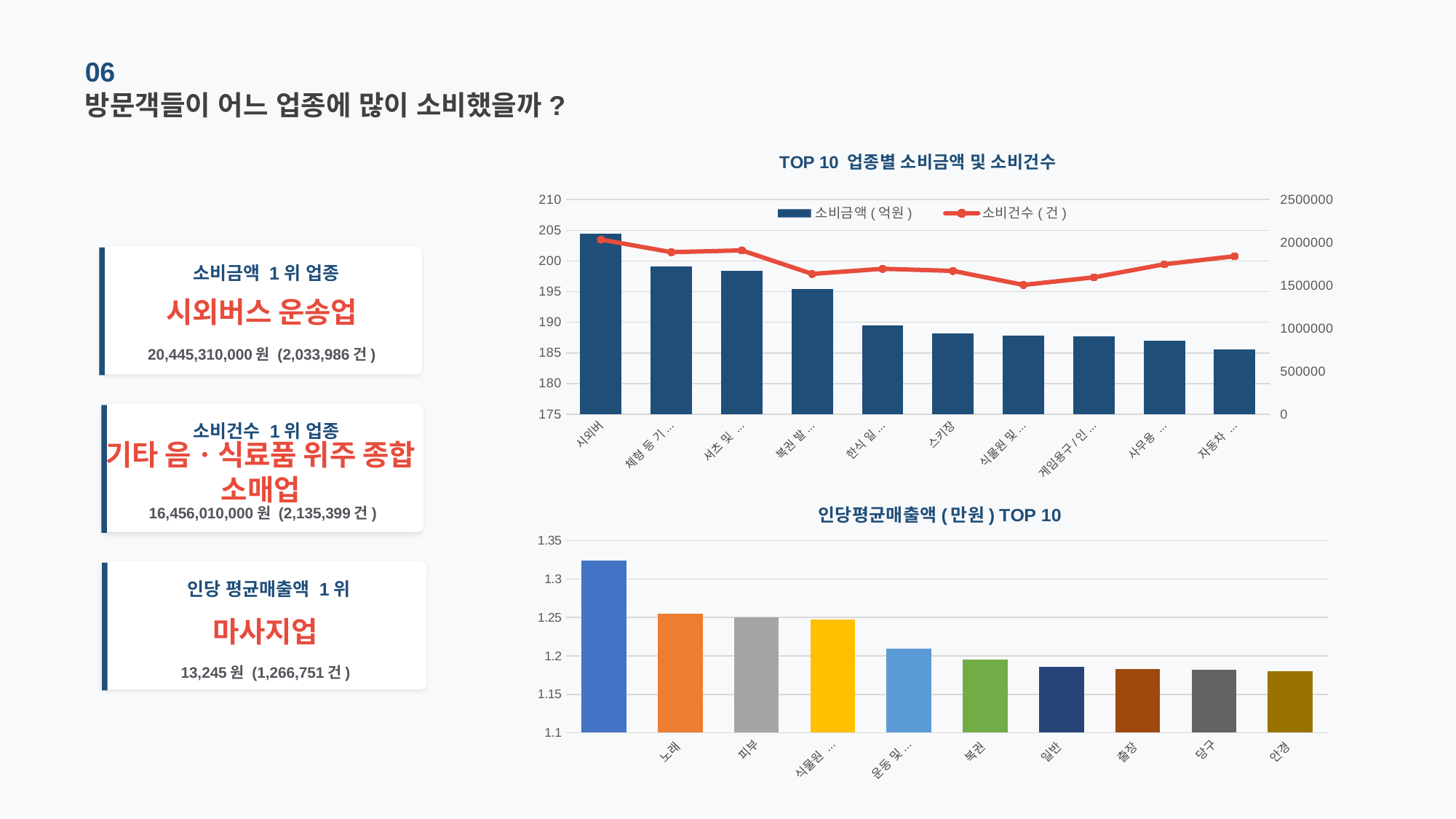

06
방문객들이 어느 업종에 많이 소비했을까?

### Chart: TOP 10 업종별 소비금액 및 소비건수

| Category | 소비금액(억원) | 소비건수(건) |
|---|---|---|
| 시외버스 운송업 | 204.4531 | 2033986.0 |
| 체형 등 기타 신체 관리 서비스업 | 199.1467 | 1887116.0 |
| 셔츠 및 블라우스 소매업 | 198.4342 | 1908448.0 |
| 복권 발행 및 판매업 | 195.366 | 1634396.0 |
| 한식 일반 음식점업 | 189.4527 | 1694089.0 |
| 스키장 운영업 | 188.1823 | 1669220.0 |
| 식물원 및 동물원 운영업 | 187.8736 | 1506035.0 |
| 게임용구/인형 및 장난감 소매업 | 187.705 | 1594648.0 |
| 사무용 기기 소매업 | 186.9658 | 1746510.0 |
| 자동차 전문 수리업 | 185.5342 | 1839905.0 |
소비금액 1위 업종
시외버스 운송업
20,445,310,000원 (2,033,986건)

소비건수 1위 업종
기타 음ㆍ식료품 위주 종합 소매업
16,456,010,000원 (2,135,399건)

### Chart: 인당평균매출액(만원) TOP 10

| Category | 인당평균매출액(만원) |
|---|---|
| 마사지업 | 1.3244528719535251 |
| 노래 연습장 운영업 | 1.2552111446233454 |
| 피부 미용업 | 1.2501265830057735 |
| 식물원 및 동물원 운영업 | 1.2474716723050925 |
| 운동 및 경기용품 소매업 | 1.209461121629207 |
| 복권 발행 및 판매업 | 1.1953406640740678 |
| 일반 화물자동차 운송업 | 1.1859817548682319 |
| 출장 음식 서비스업 | 1.183293751970168 |
| 당구장 운영업 | 1.1818356147535294 |
| 안경 및 렌즈 소매업 | 1.1796794775476698 |
인당 평균매출액 1위
마사지업
13,245원 (1,266,751건)